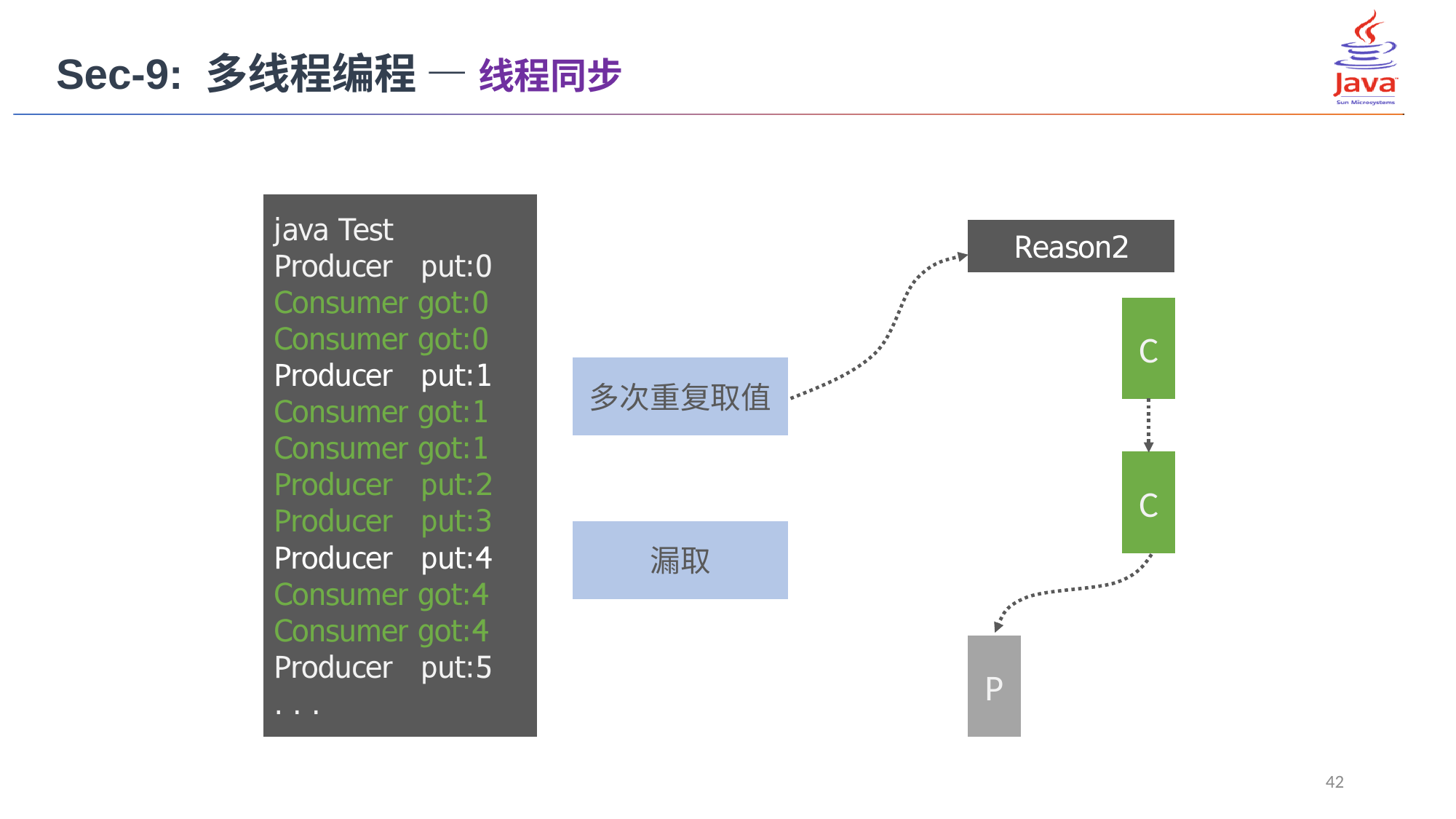

Sec-9: 多线程编程 — 线程同步
java Test
Producer   put:0
Consumer got:0
Consumer got:0
Producer   put:1
Consumer got:1
Consumer got:1
Producer   put:2
Producer   put:3
Producer   put:4
Consumer got:4
Consumer got:4
Producer   put:5
. . .
Reason2

C
C

P
多次重复取值
漏取
42